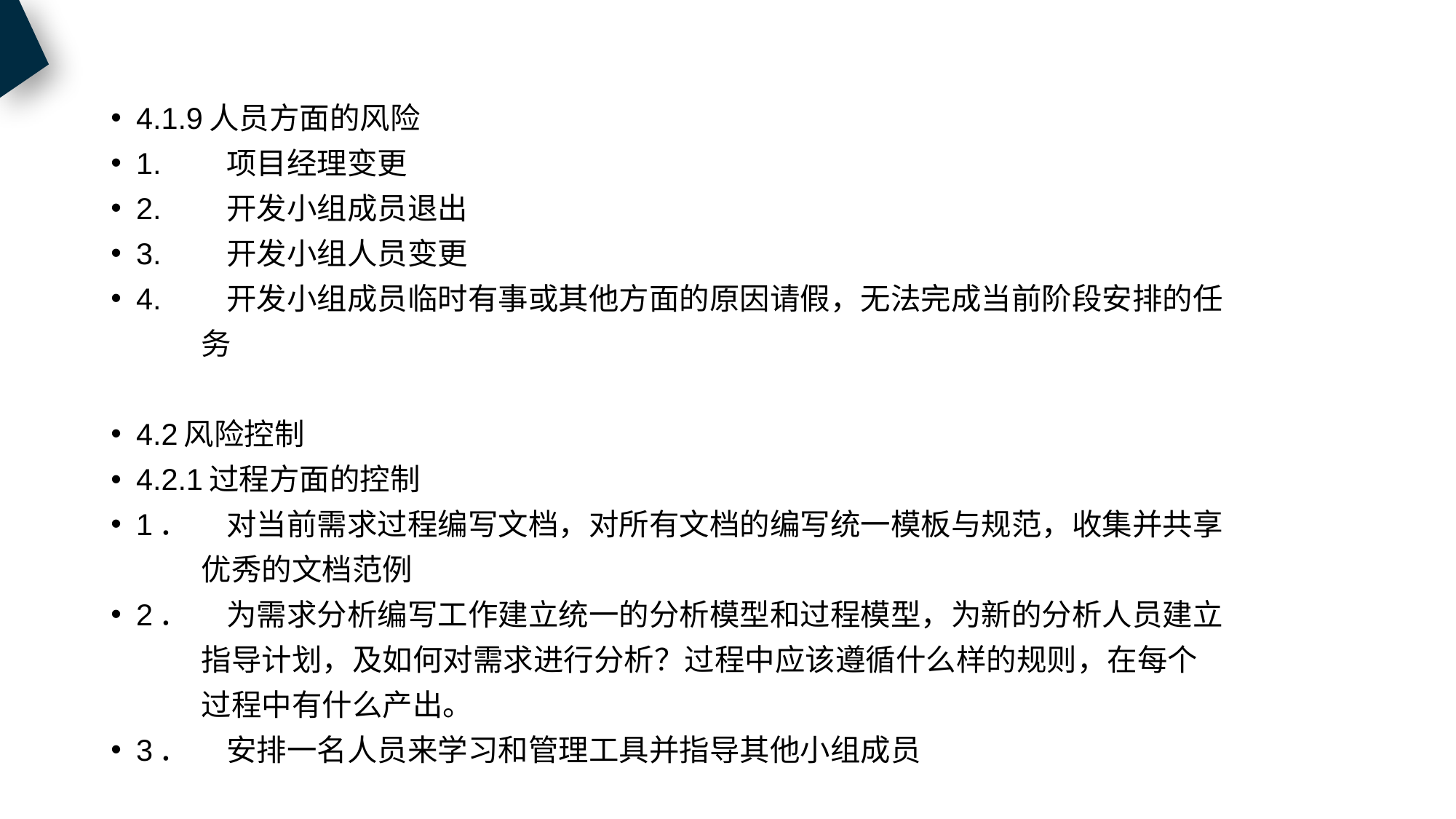

4.1.9人员方面的风险
1.	项目经理变更
2.	开发小组成员退出
3.	开发小组人员变更
4.	开发小组成员临时有事或其他方面的原因请假，无法完成当前阶段安排的任
	务

4.2风险控制
4.2.1过程方面的控制
1．	对当前需求过程编写文档，对所有文档的编写统一模板与规范，收集并共享
	优秀的文档范例
2．	为需求分析编写工作建立统一的分析模型和过程模型，为新的分析人员建立
	指导计划，及如何对需求进行分析？过程中应该遵循什么样的规则，在每个
	过程中有什么产出。
3．	安排一名人员来学习和管理工具并指导其他小组成员